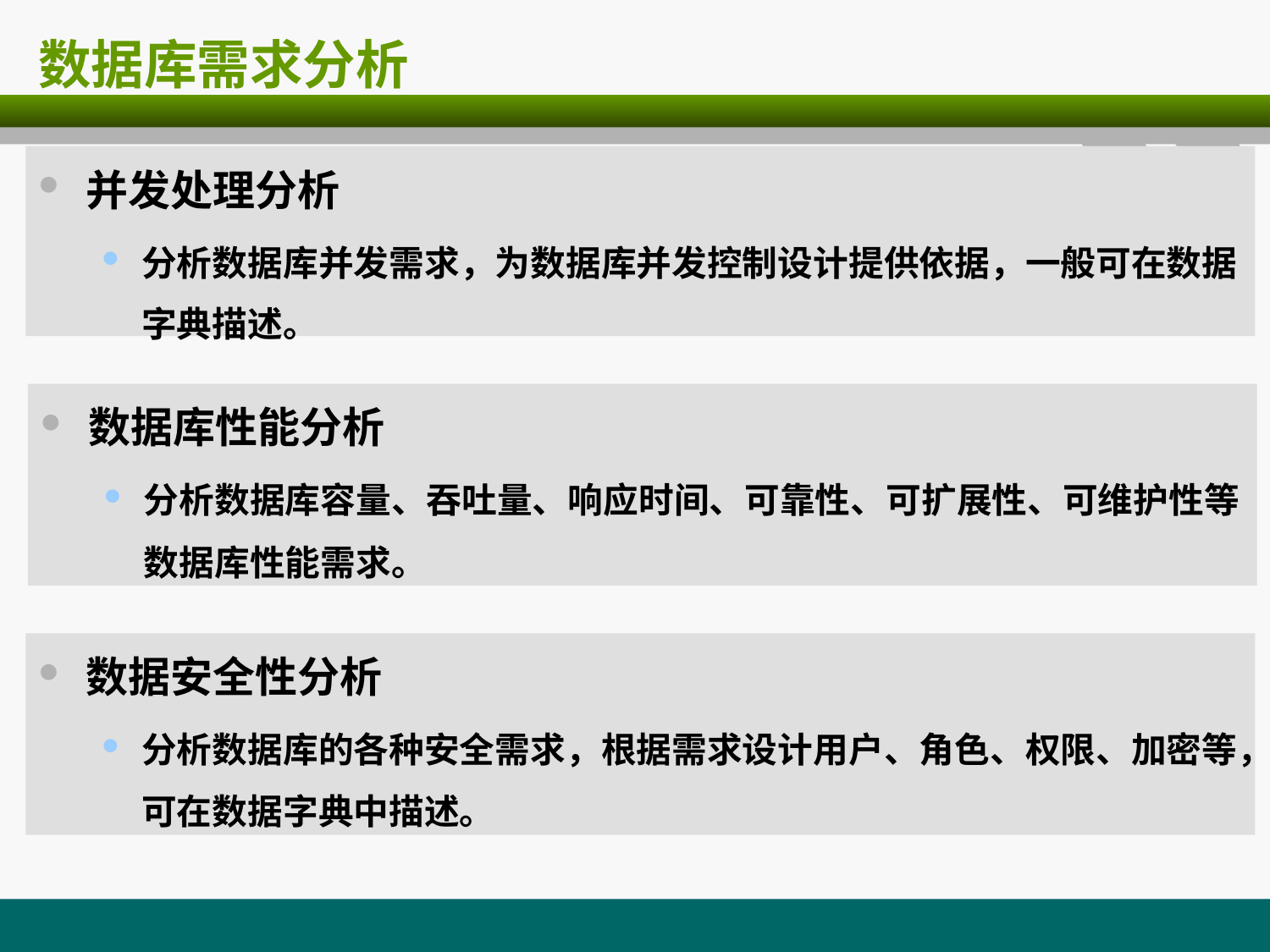

# 数据库需求分析
并发处理分析
分析数据库并发需求，为数据库并发控制设计提供依据，一般可在数据字典描述。
数据库性能分析
分析数据库容量、吞吐量、响应时间、可靠性、可扩展性、可维护性等数据库性能需求。
数据安全性分析
分析数据库的各种安全需求，根据需求设计用户、角色、权限、加密等，可在数据字典中描述。